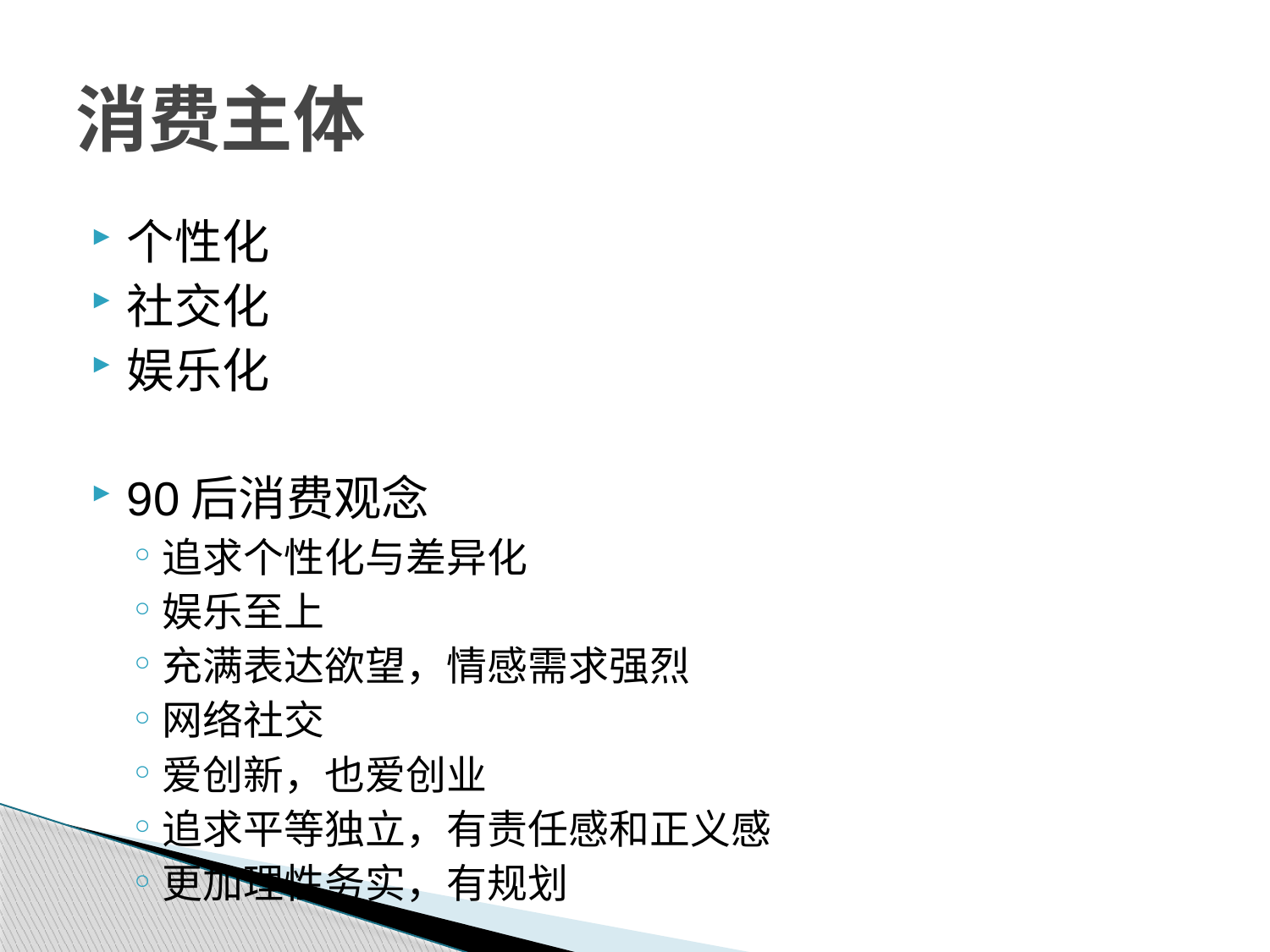

# 消费主体
个性化
社交化
娱乐化

90后消费观念
追求个性化与差异化
娱乐至上
充满表达欲望，情感需求强烈
网络社交
爱创新，也爱创业
追求平等独立，有责任感和正义感
更加理性务实，有规划